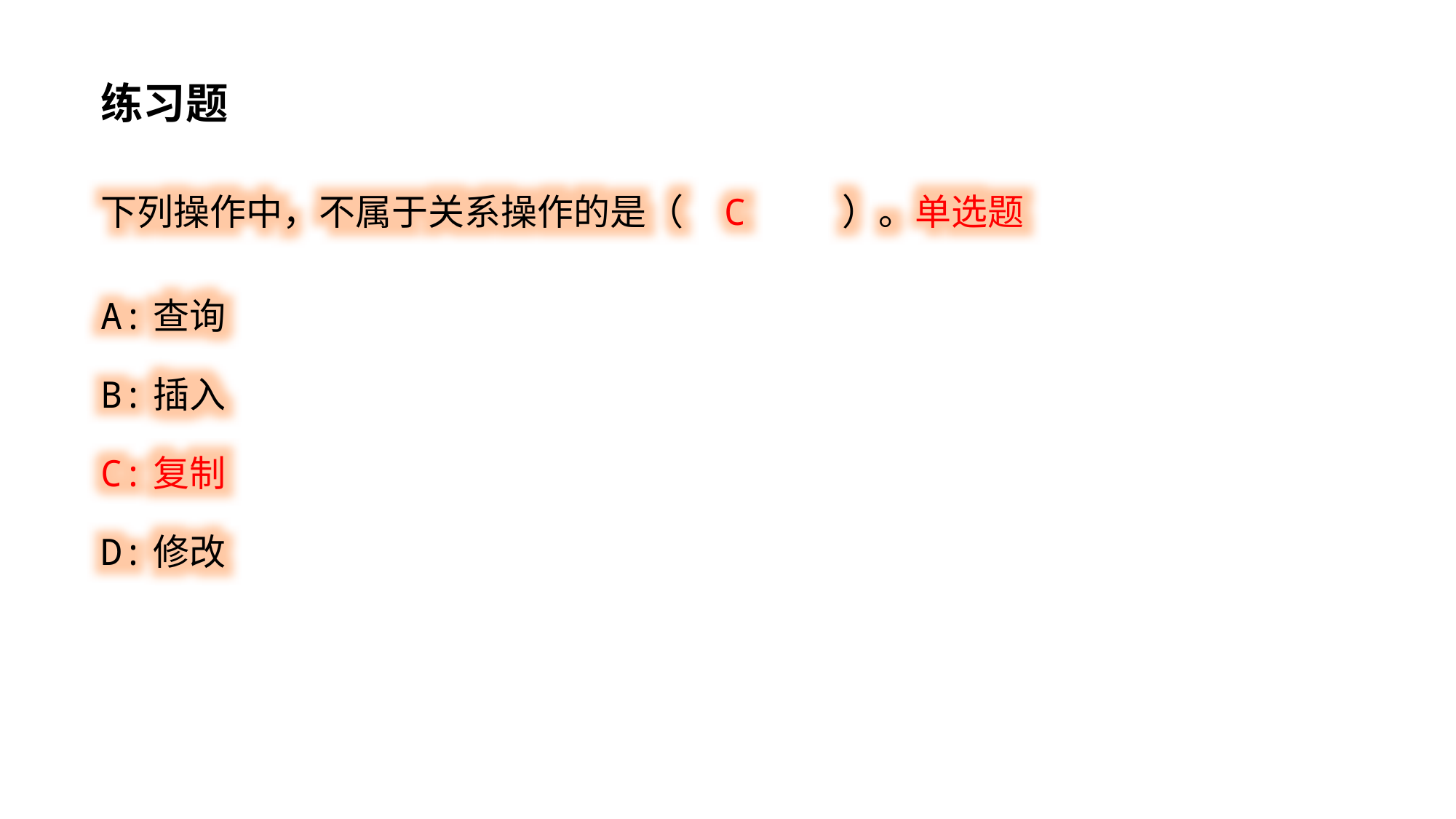

练习题
下列操作中，不属于关系操作的是（    C    ）。单选题

A:查询

B:插入

C:复制

D:修改